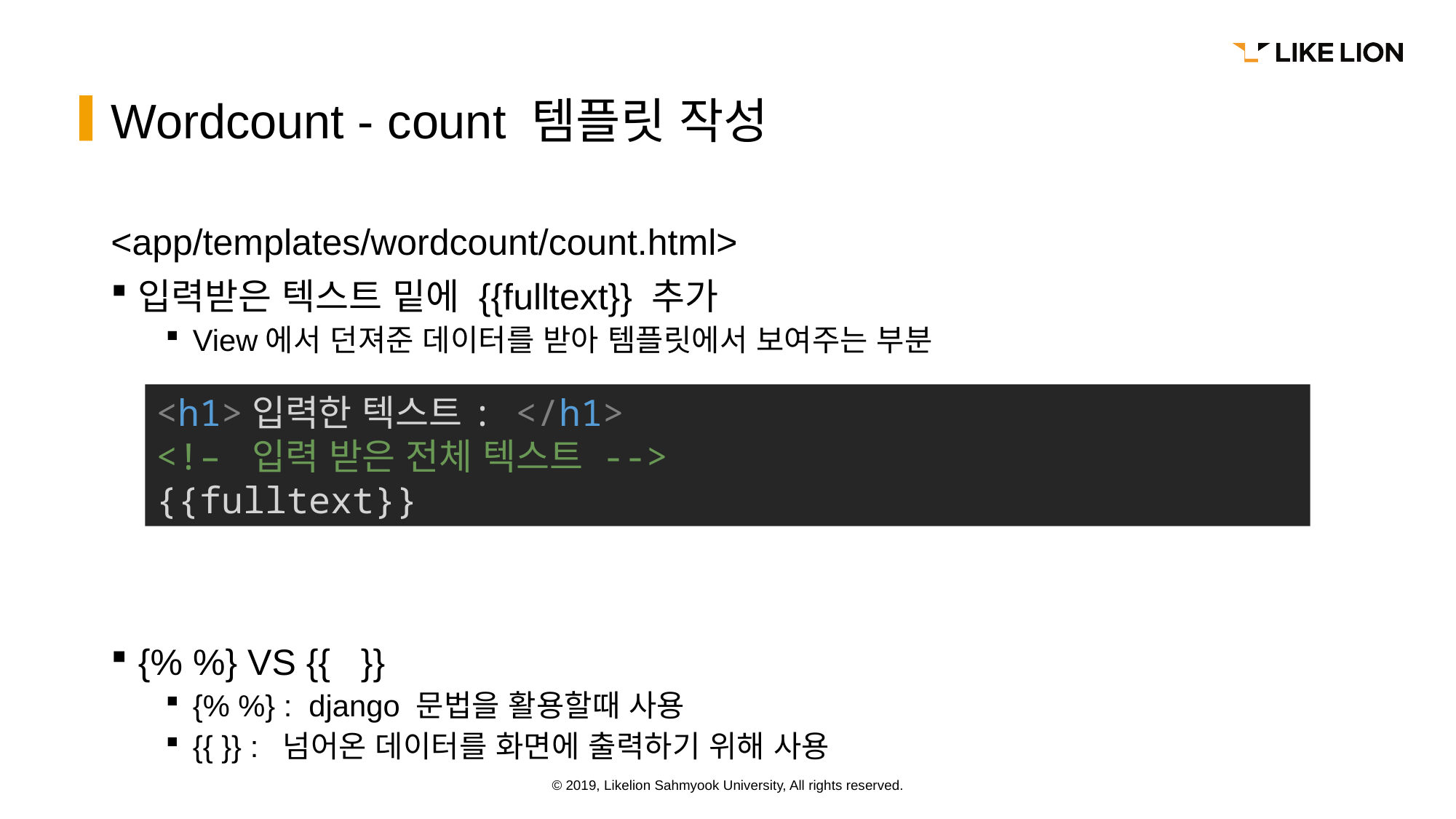

# Wordcount - count 템플릿 작성
<app/templates/wordcount/count.html>
입력받은 텍스트 밑에 {{fulltext}} 추가
View에서 던져준 데이터를 받아 템플릿에서 보여주는 부분

{% %} VS {{   }}
{% %} :  django 문법을 활용할때 사용
{{ }} :  넘어온 데이터를 화면에 출력하기 위해 사용

<h1>입력한 텍스트: </h1>
<!– 입력 받은 전체 텍스트 -->
{{fulltext}}